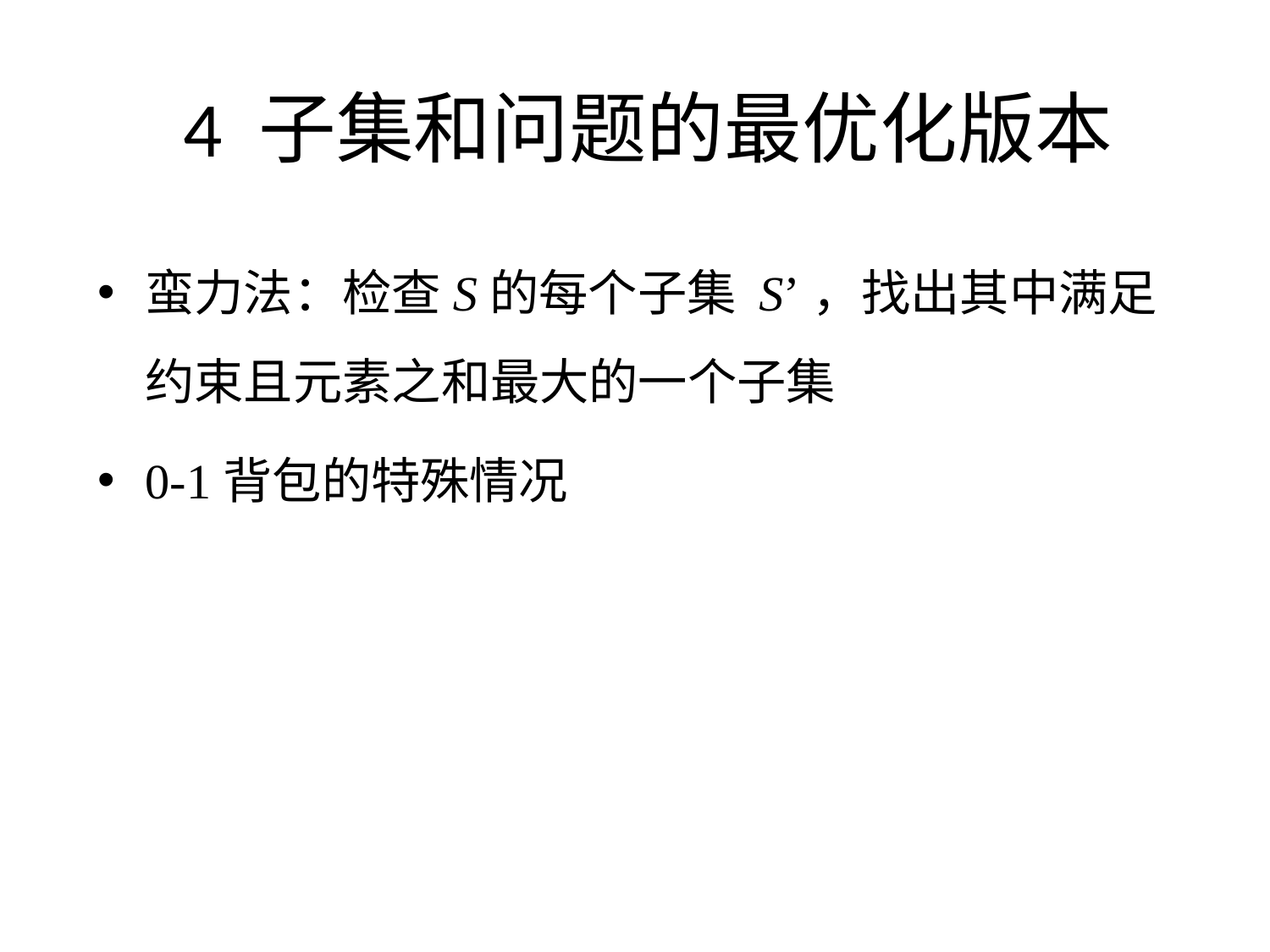

# 4 子集和问题的最优化版本
蛮力法：检查S的每个子集 S’，找出其中满足约束且元素之和最大的一个子集
0-1背包的特殊情况